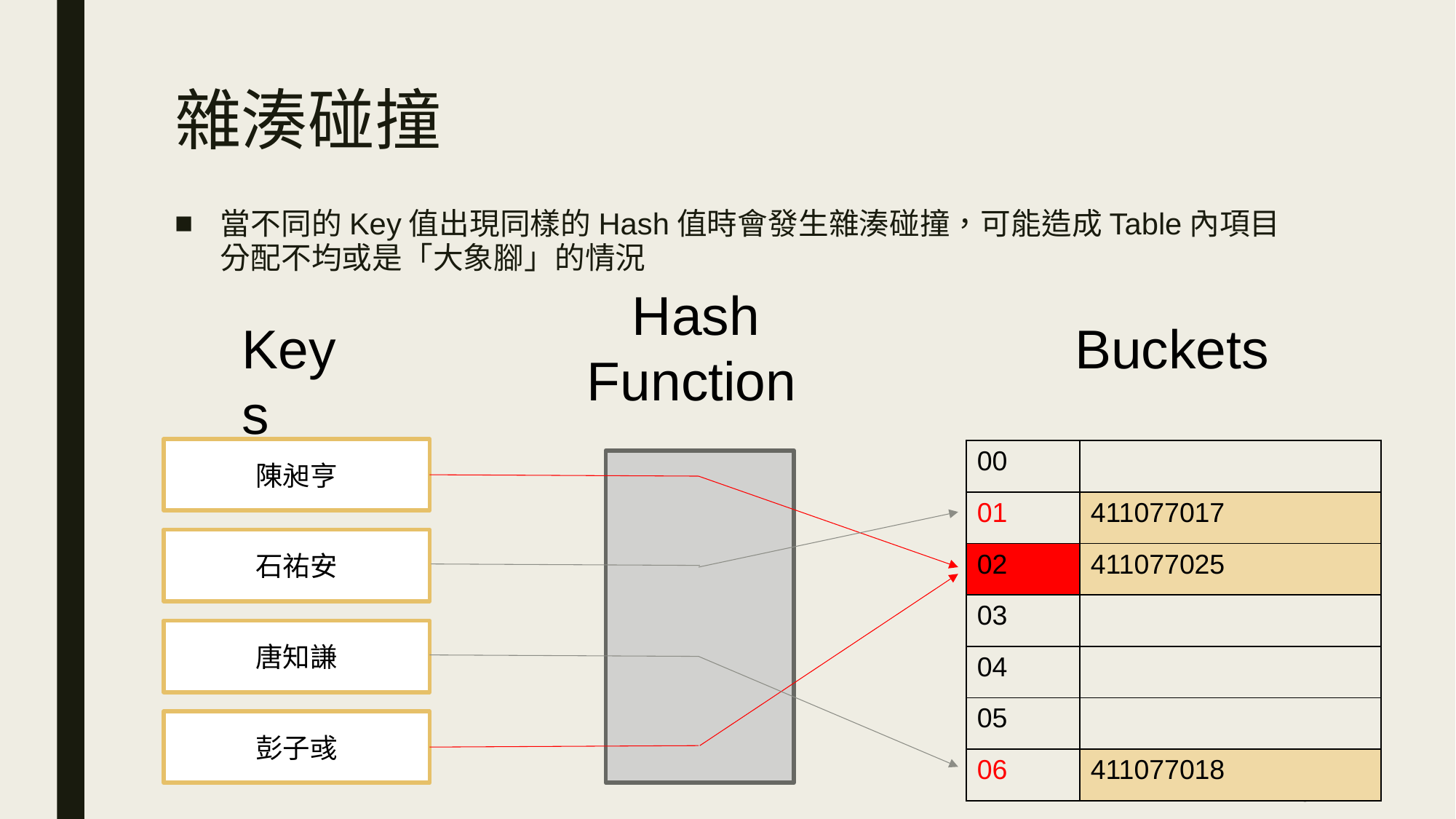

# 雜湊碰撞
當不同的Key值出現同樣的Hash值時會發生雜湊碰撞，可能造成Table內項目分配不均或是「大象腳」的情況
   Hash Function
Keys
Buckets
陳昶亨
石祐安
唐知謙
彭子彧
| 00 |  |
| --- | --- |
| 01 | 411077017 |
| 02 | 411077025 |
| 03 |  |
| 04 |  |
| 05 |  |
| 06 | 411077018 |

5